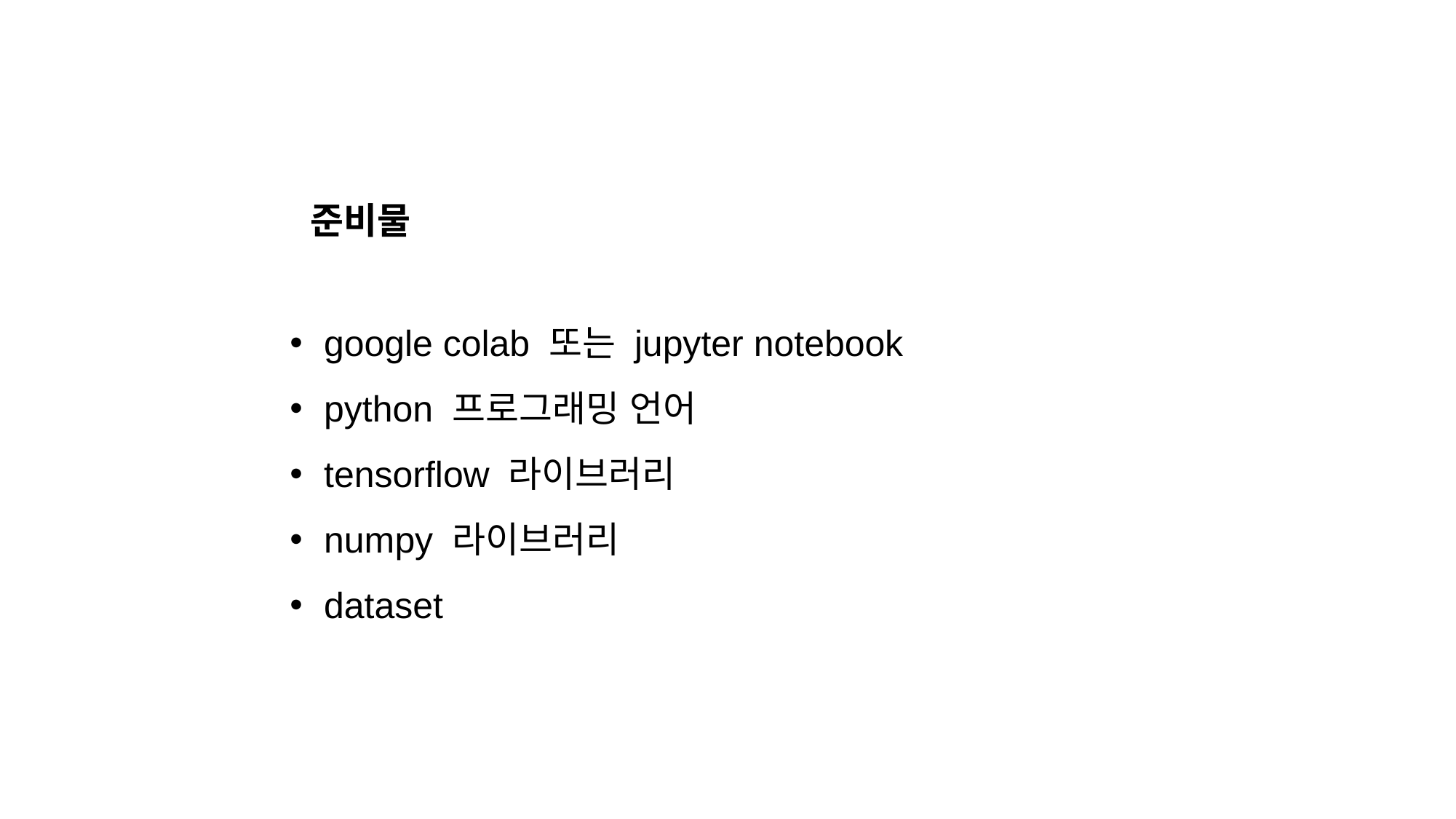

준비물
google colab 또는 jupyter notebook
python 프로그래밍 언어
tensorflow 라이브러리
numpy 라이브러리
dataset